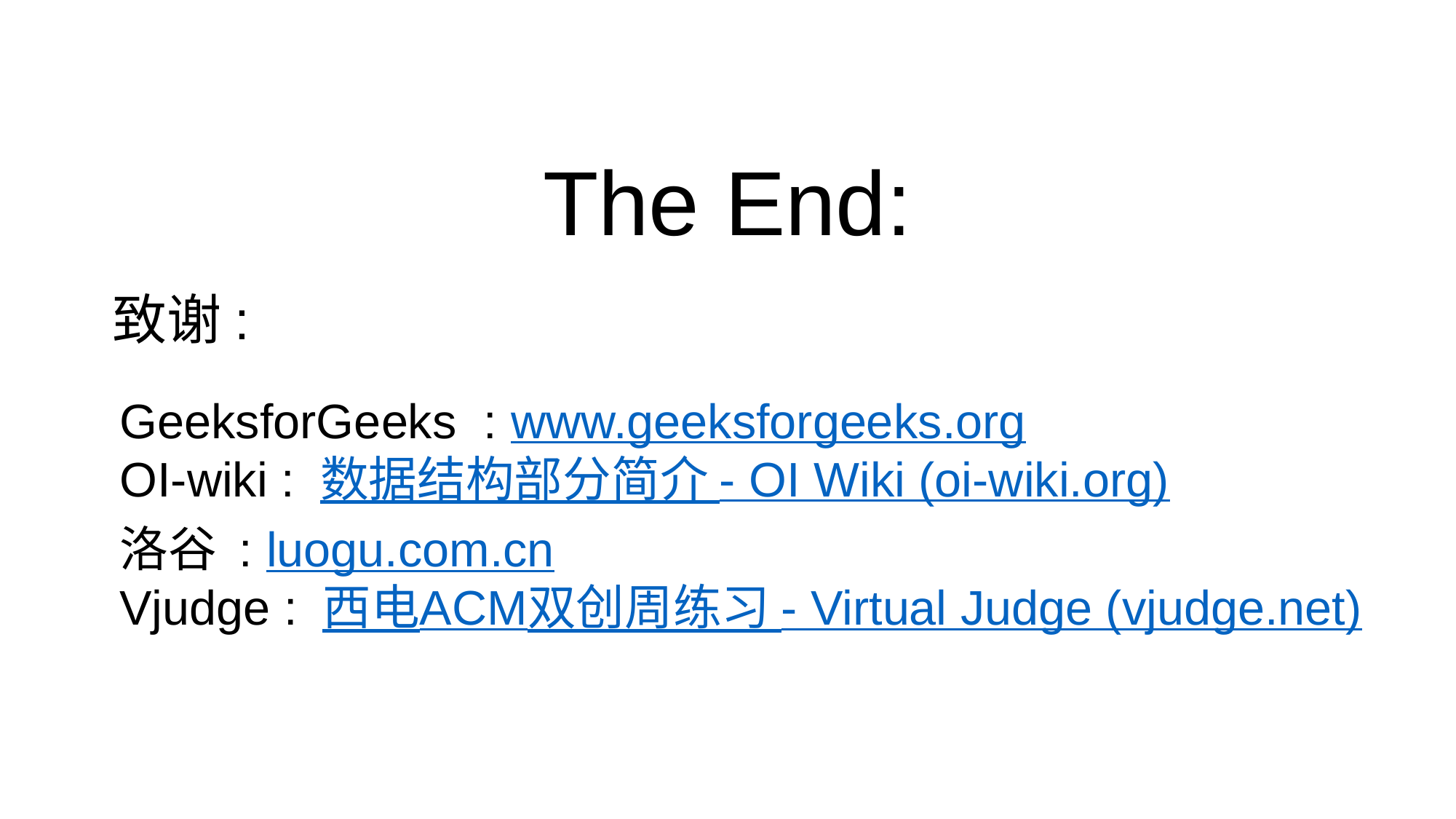

The End:
致谢:
GeeksforGeeks  : www.geeksforgeeks.org
OI-wiki : 数据结构部分简介 - OI Wiki (oi-wiki.org)
洛谷 : luogu.com.cn
Vjudge : 西电ACM双创周练习 - Virtual Judge (vjudge.net)